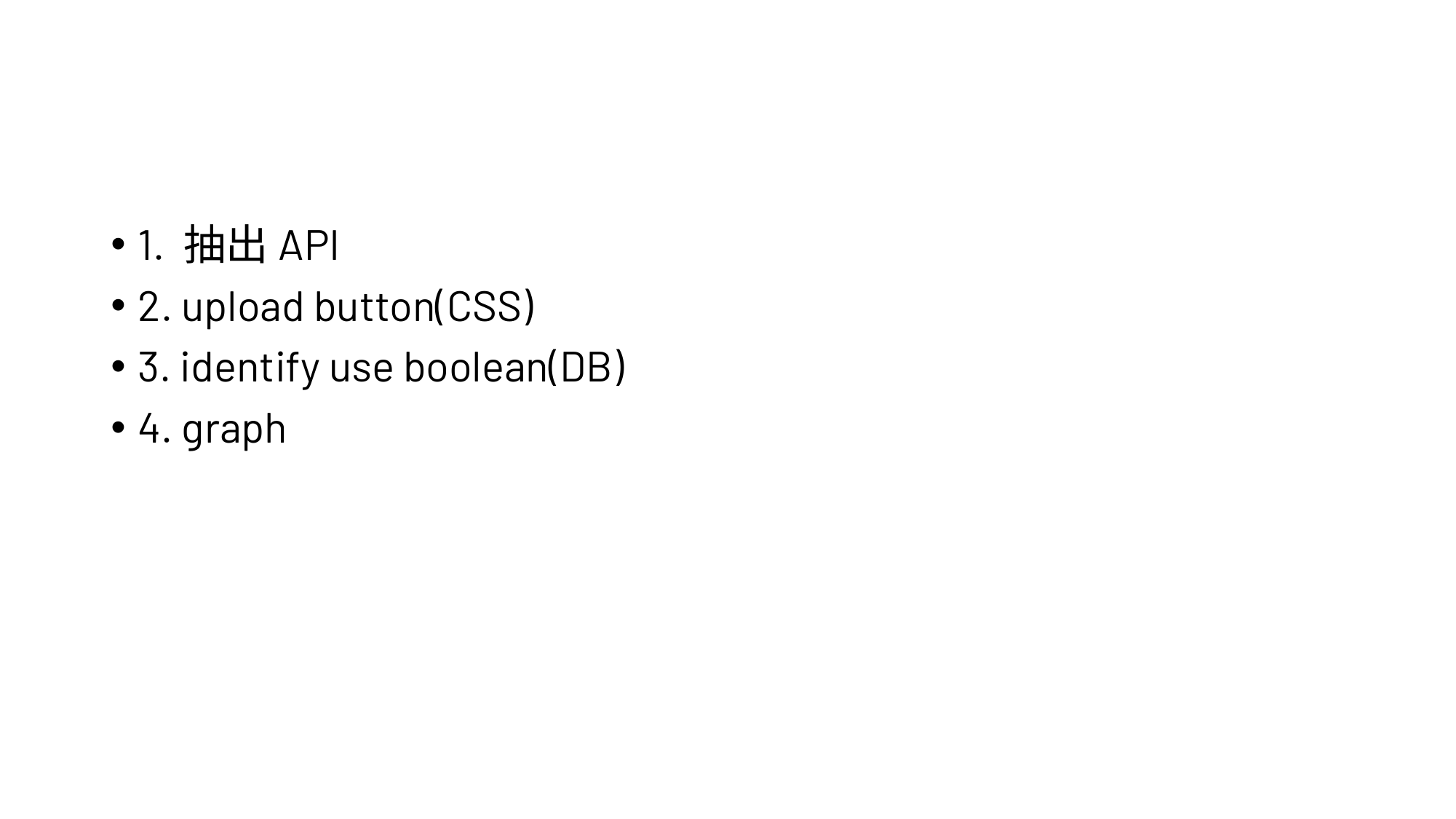

#
1. 抽出API
2. upload button(CSS)
3. identify use boolean(DB)
4. graph